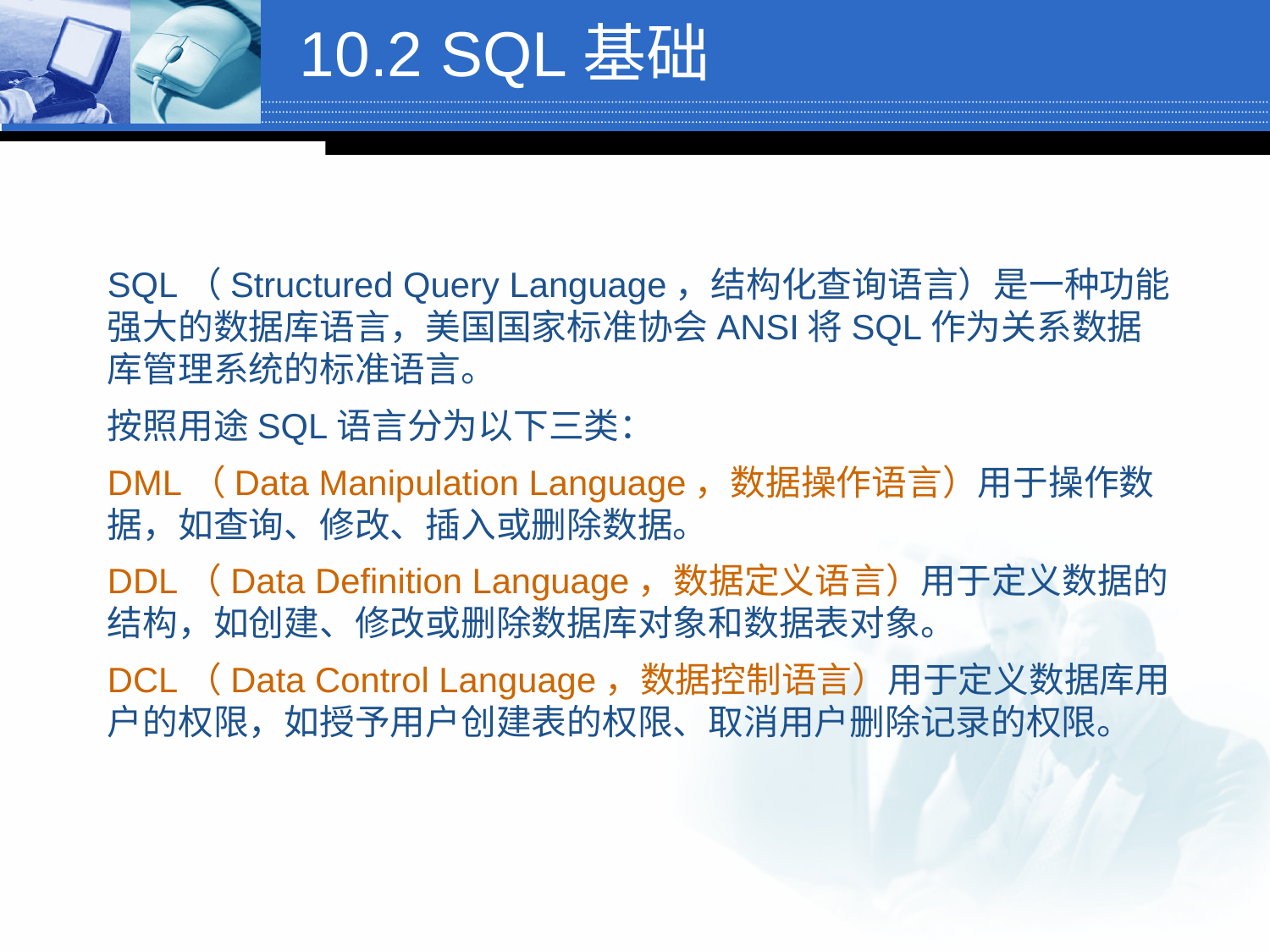

# 10.2 SQL基础
SQL（Structured Query Language，结构化查询语言）是一种功能强大的数据库语言，美国国家标准协会ANSI将SQL作为关系数据库管理系统的标准语言。
按照用途SQL语言分为以下三类：
DML（Data Manipulation Language，数据操作语言）用于操作数据，如查询、修改、插入或删除数据。
DDL（Data Definition Language，数据定义语言）用于定义数据的结构，如创建、修改或删除数据库对象和数据表对象。
DCL（Data Control Language，数据控制语言）用于定义数据库用户的权限，如授予用户创建表的权限、取消用户删除记录的权限。